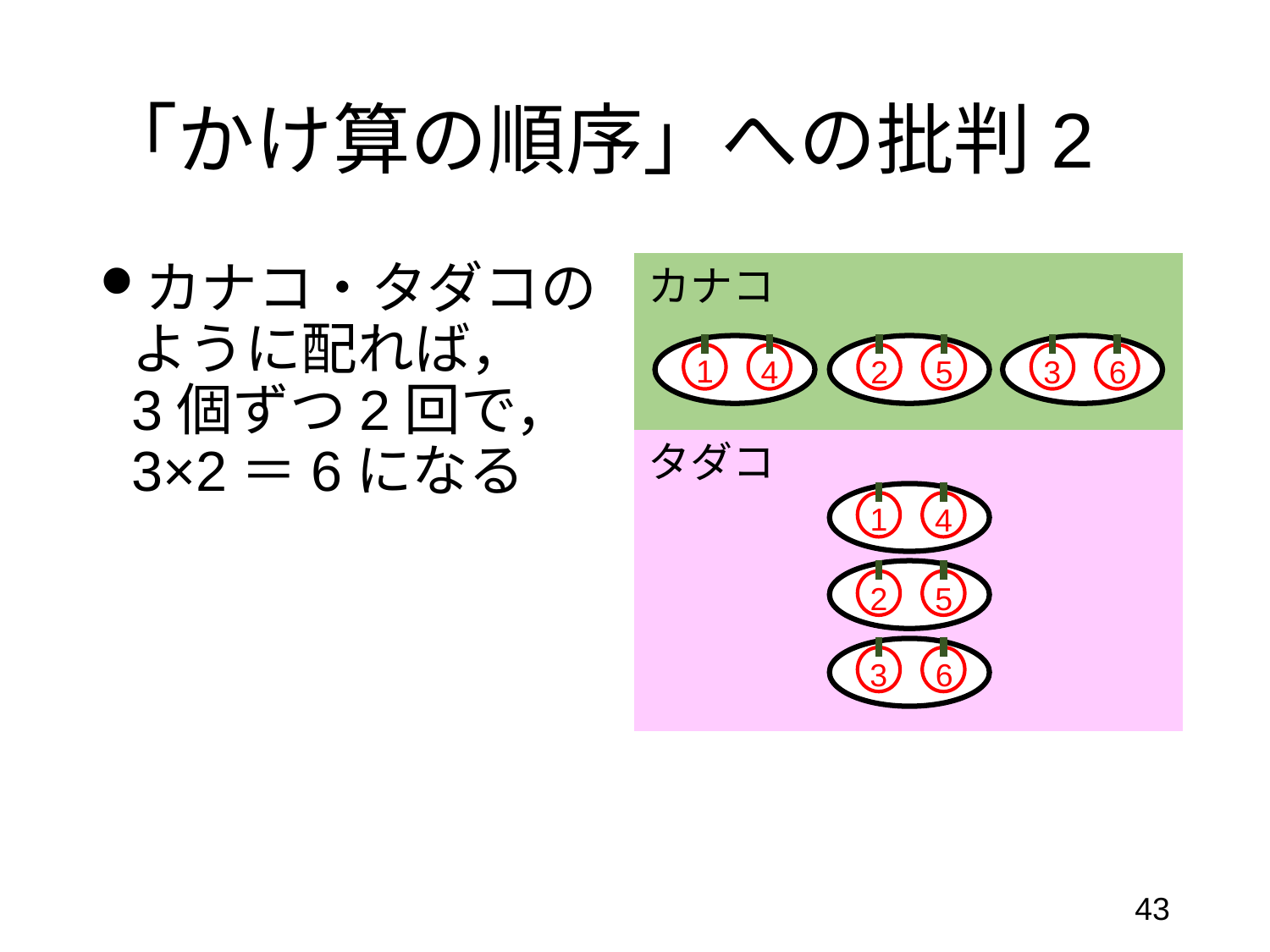

# 「かけ算の順序」への批判2
カナコ・タダコの
ように配れば，
3個ずつ2回で，
3×2＝6になる
カナコ

1

4

2

5

3

6

タダコ

1

4

2

5

3

6

43